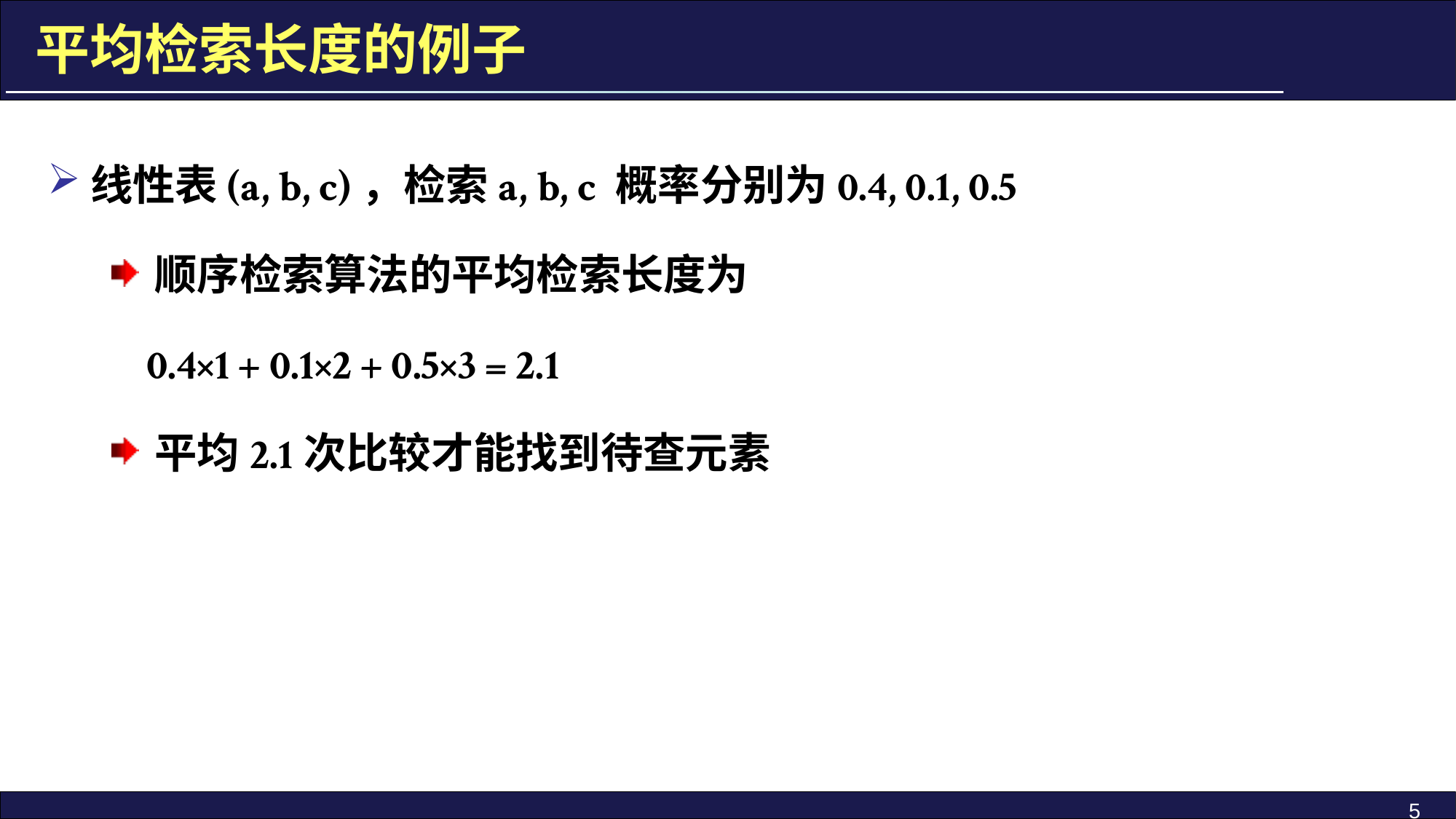

平均检索长度的例子
线性表(a, b, c)，检索a, b, c 概率分别为0.4, 0.1, 0.5
顺序检索算法的平均检索长度为
    0.4×1 + 0.1×2 + 0.5×3 = 2.1
平均2.1次比较才能找到待查元素
5